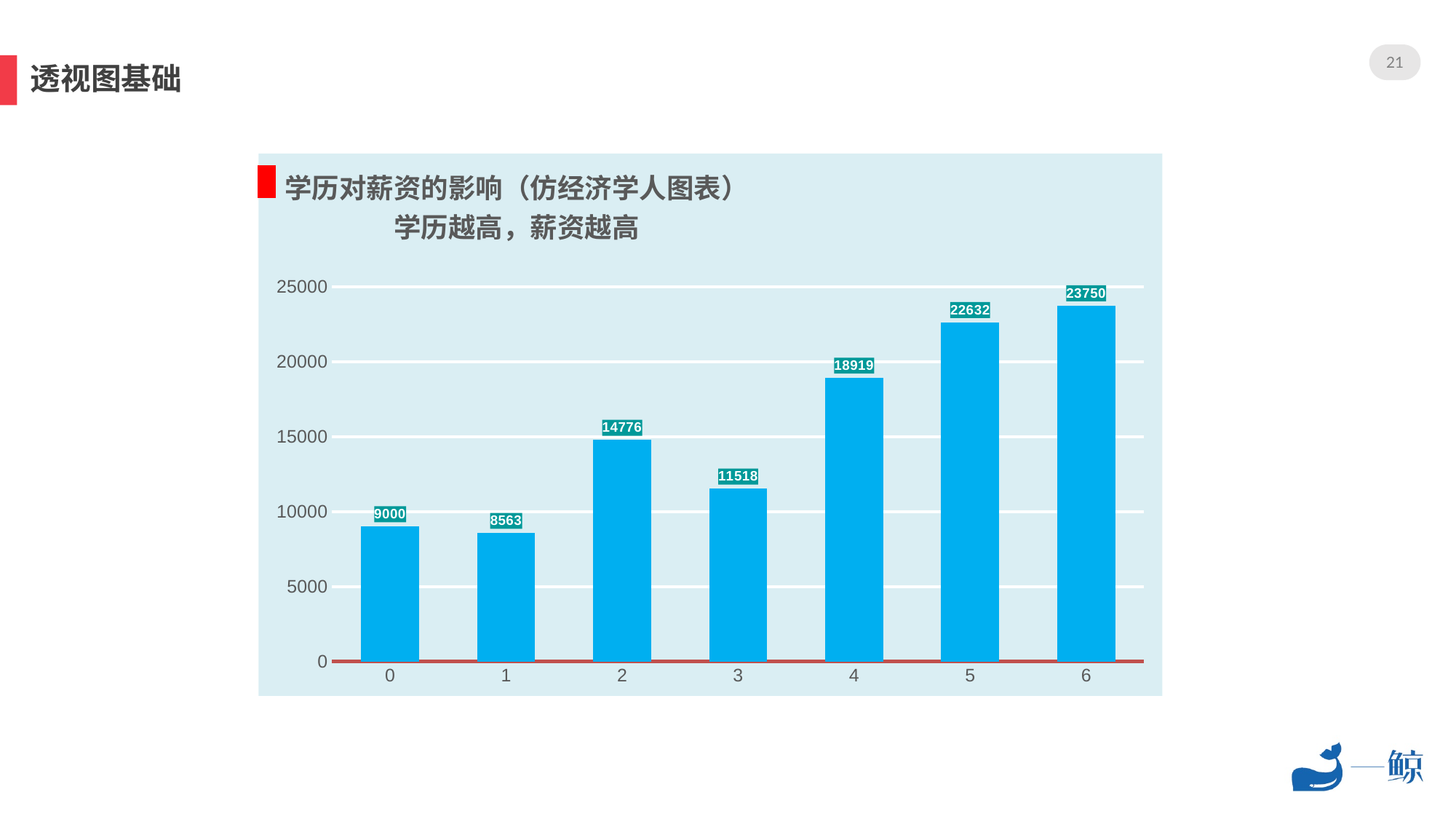

21
透视图基础

### Chart: 学历对薪资的影响（仿经济学人图表）
学历越高，薪资越高

| Category | 汇总 |
|---|---|
| 0 | 9000.0 |
| 1 | 8562.5 |
| 2 | 14776.119402985074 |
| 3 | 11518.458461538461 |
| 4 | 18919.294924554182 |
| 5 | 22632.352941176472 |
| 6 | 23750.0 |